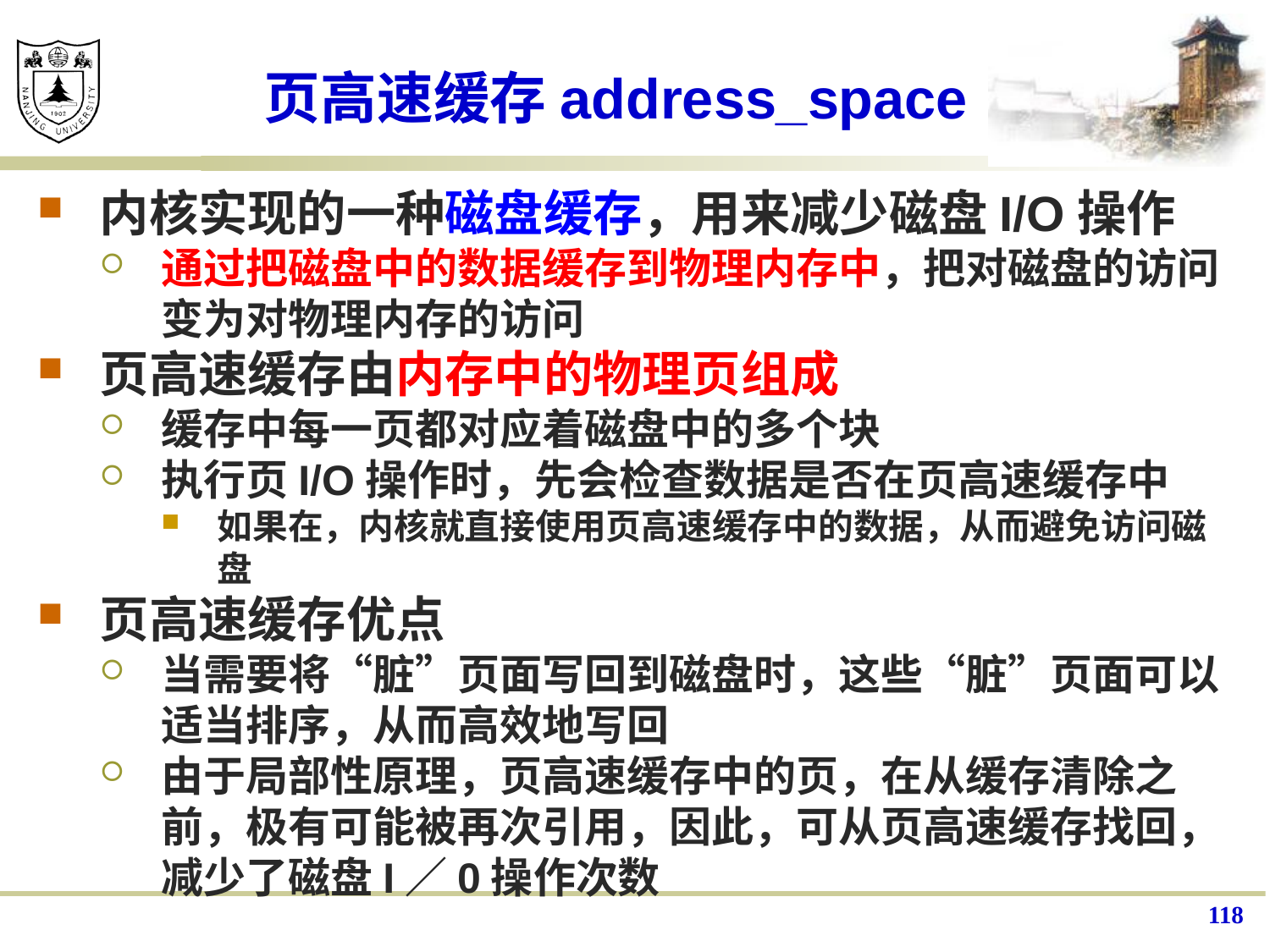

# 页高速缓存address_space
内核实现的一种磁盘缓存，用来减少磁盘I/O操作
通过把磁盘中的数据缓存到物理内存中，把对磁盘的访问变为对物理内存的访问
页高速缓存由内存中的物理页组成
缓存中每一页都对应着磁盘中的多个块
执行页I/O操作时，先会检查数据是否在页高速缓存中
如果在，内核就直接使用页高速缓存中的数据，从而避免访问磁盘
页高速缓存优点
当需要将“脏”页面写回到磁盘时，这些“脏”页面可以适当排序，从而高效地写回
由于局部性原理，页高速缓存中的页，在从缓存清除之前，极有可能被再次引用，因此，可从页高速缓存找回，减少了磁盘I／0操作次数

118